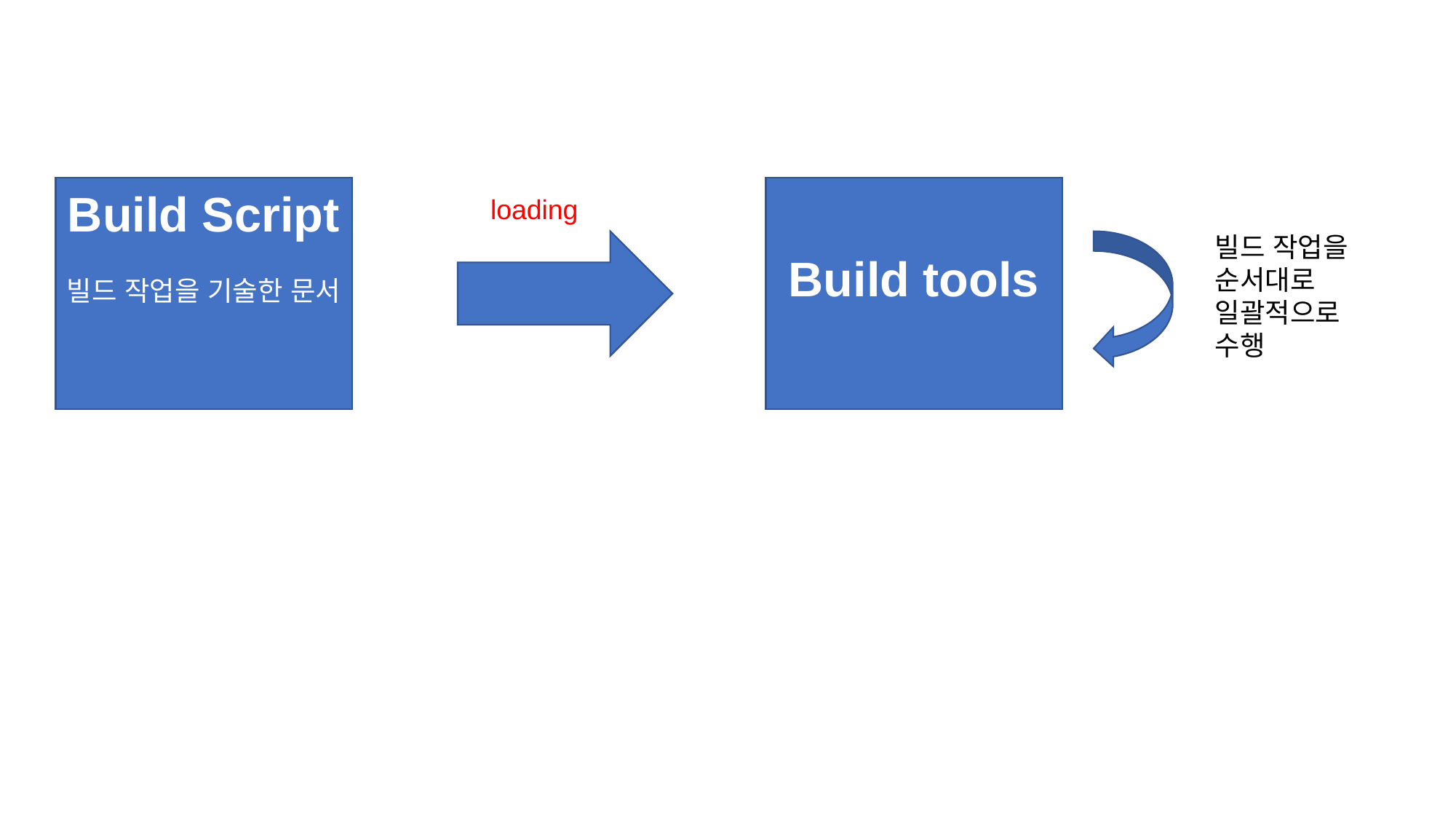

Build Script

빌드 작업을 기술한 문서
Build tools

loading
빌드 작업을
순서대로
일괄적으로
수행